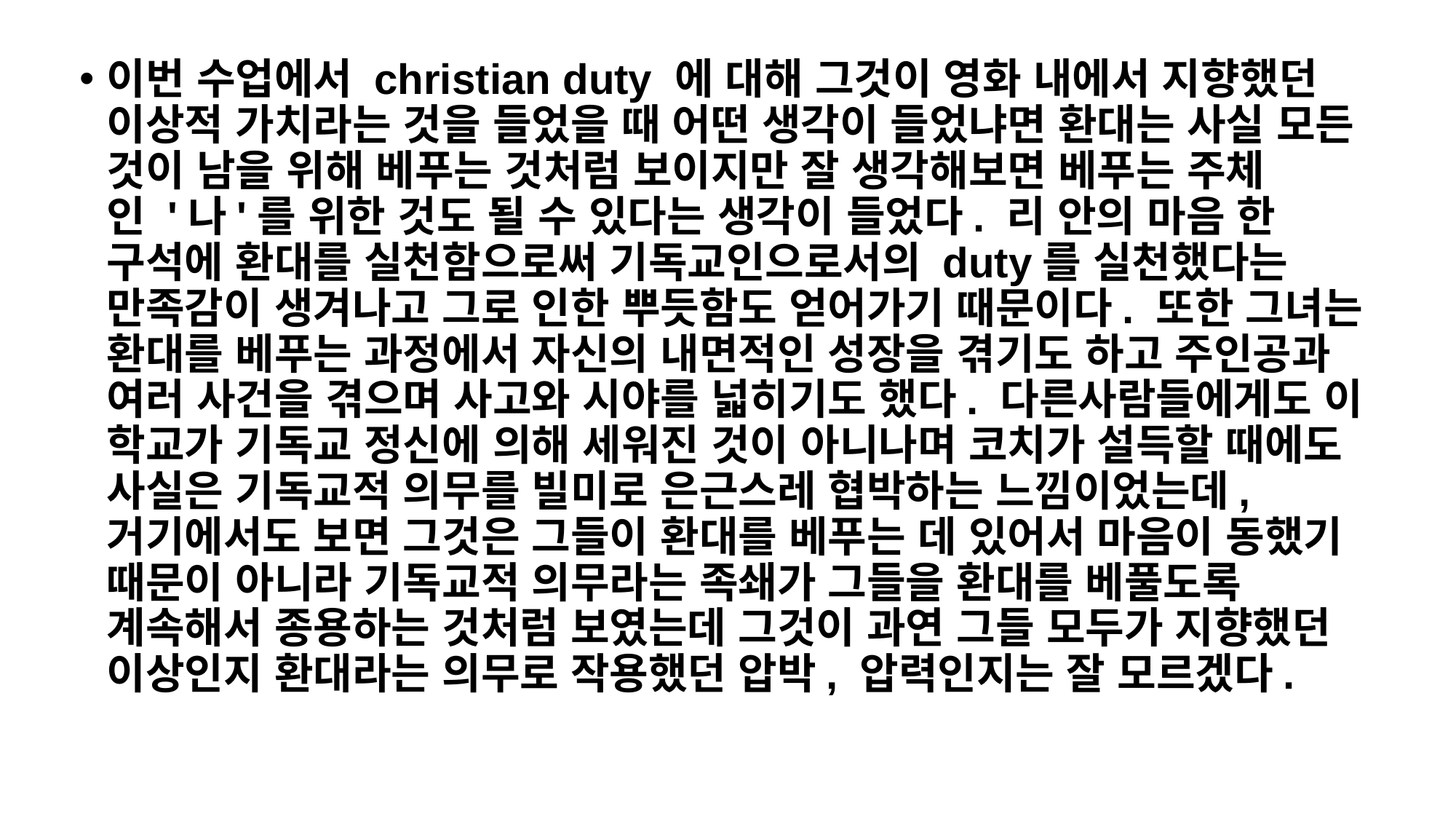

이번 수업에서 christian duty 에 대해 그것이 영화 내에서 지향했던 이상적 가치라는 것을 들었을 때 어떤 생각이 들었냐면 환대는 사실 모든 것이 남을 위해 베푸는 것처럼 보이지만 잘 생각해보면 베푸는 주체인 '나'를 위한 것도 될 수 있다는 생각이 들었다. 리 안의 마음 한 구석에 환대를 실천함으로써 기독교인으로서의 duty를 실천했다는 만족감이 생겨나고 그로 인한 뿌듯함도 얻어가기 때문이다. 또한 그녀는 환대를 베푸는 과정에서 자신의 내면적인 성장을 겪기도 하고 주인공과 여러 사건을 겪으며 사고와 시야를 넓히기도 했다. 다른사람들에게도 이 학교가 기독교 정신에 의해 세워진 것이 아니나며 코치가 설득할 때에도 사실은 기독교적 의무를 빌미로 은근스레 협박하는 느낌이었는데, 거기에서도 보면 그것은 그들이 환대를 베푸는 데 있어서 마음이 동했기 때문이 아니라 기독교적 의무라는 족쇄가 그들을 환대를 베풀도록 계속해서 종용하는 것처럼 보였는데 그것이 과연 그들 모두가 지향했던 이상인지 환대라는 의무로 작용했던 압박, 압력인지는 잘 모르겠다.